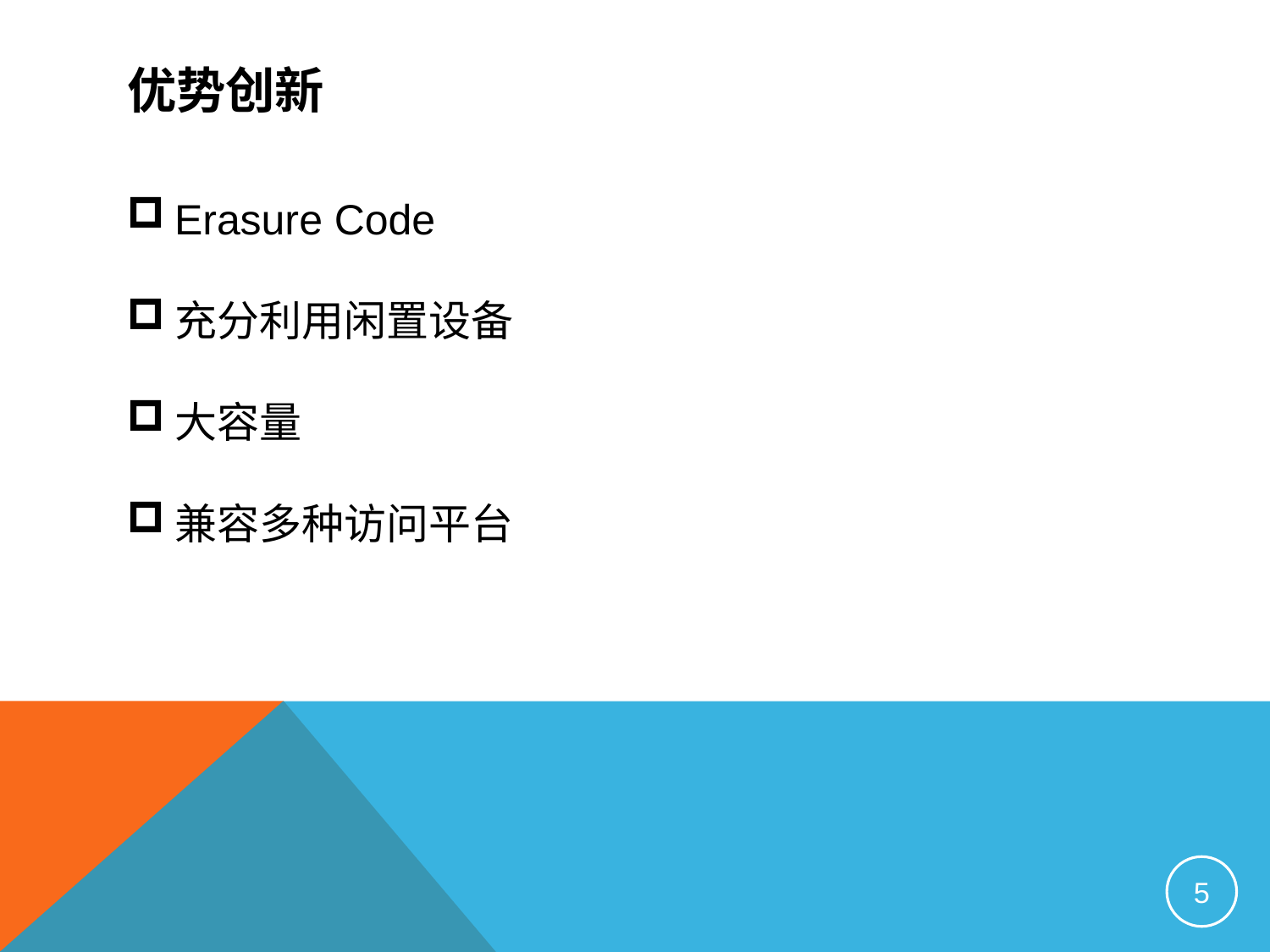

# 优势创新
Erasure Code

充分利用闲置设备

大容量

兼容多种访问平台

5